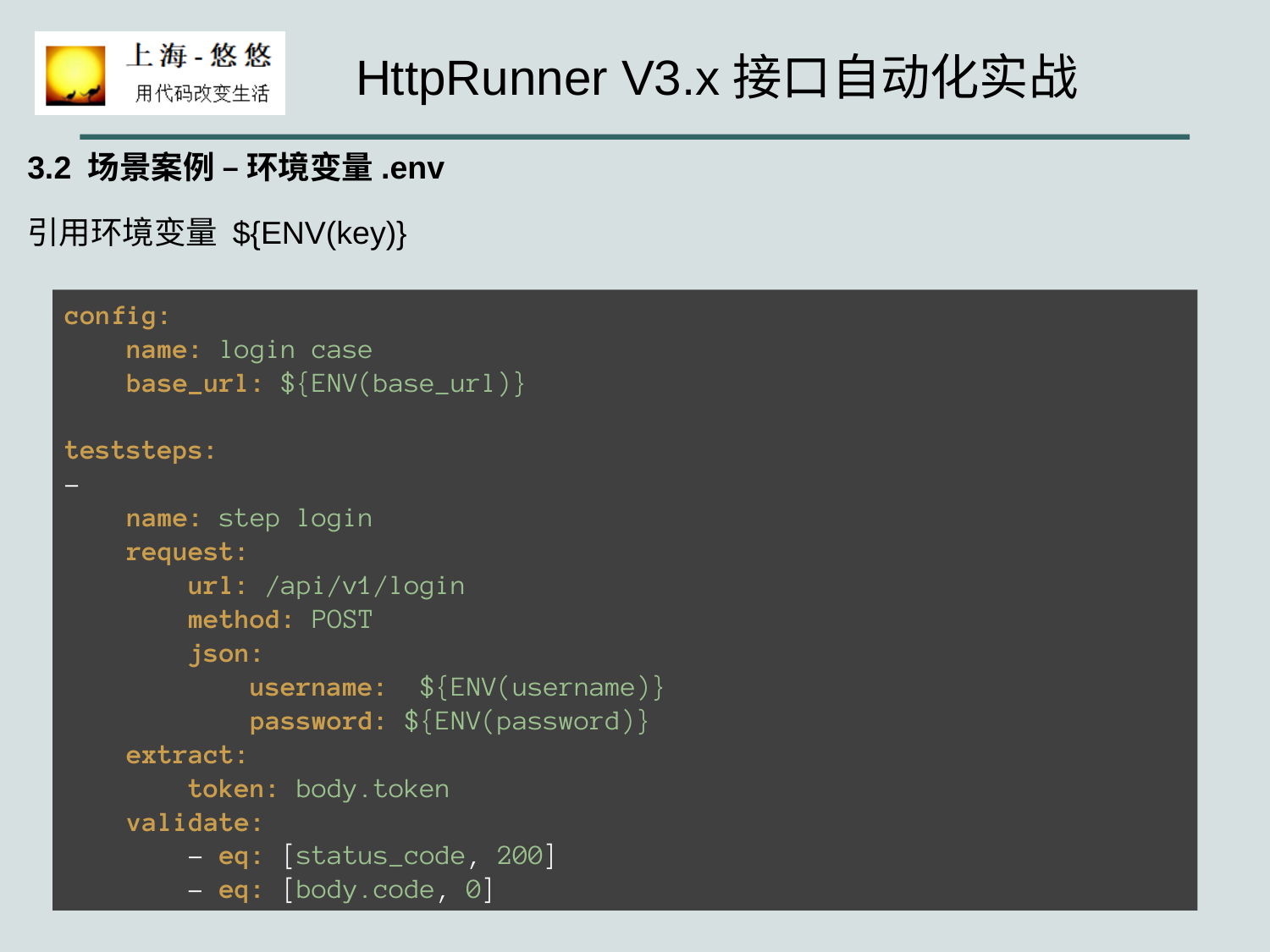

3.2 场景案例 – 环境变量.env
引用环境变量 ${ENV(key)}
config:
    name: login case
    base_url: ${ENV(base_url)}
teststeps:
-
    name: step login
    request:
        url: /api/v1/login
        method: POST
        json:
            username:  ${ENV(username)}
            password: ${ENV(password)}
    extract:
        token: body.token
    validate:
        - eq: [status_code, 200]
        - eq: [body.code, 0]